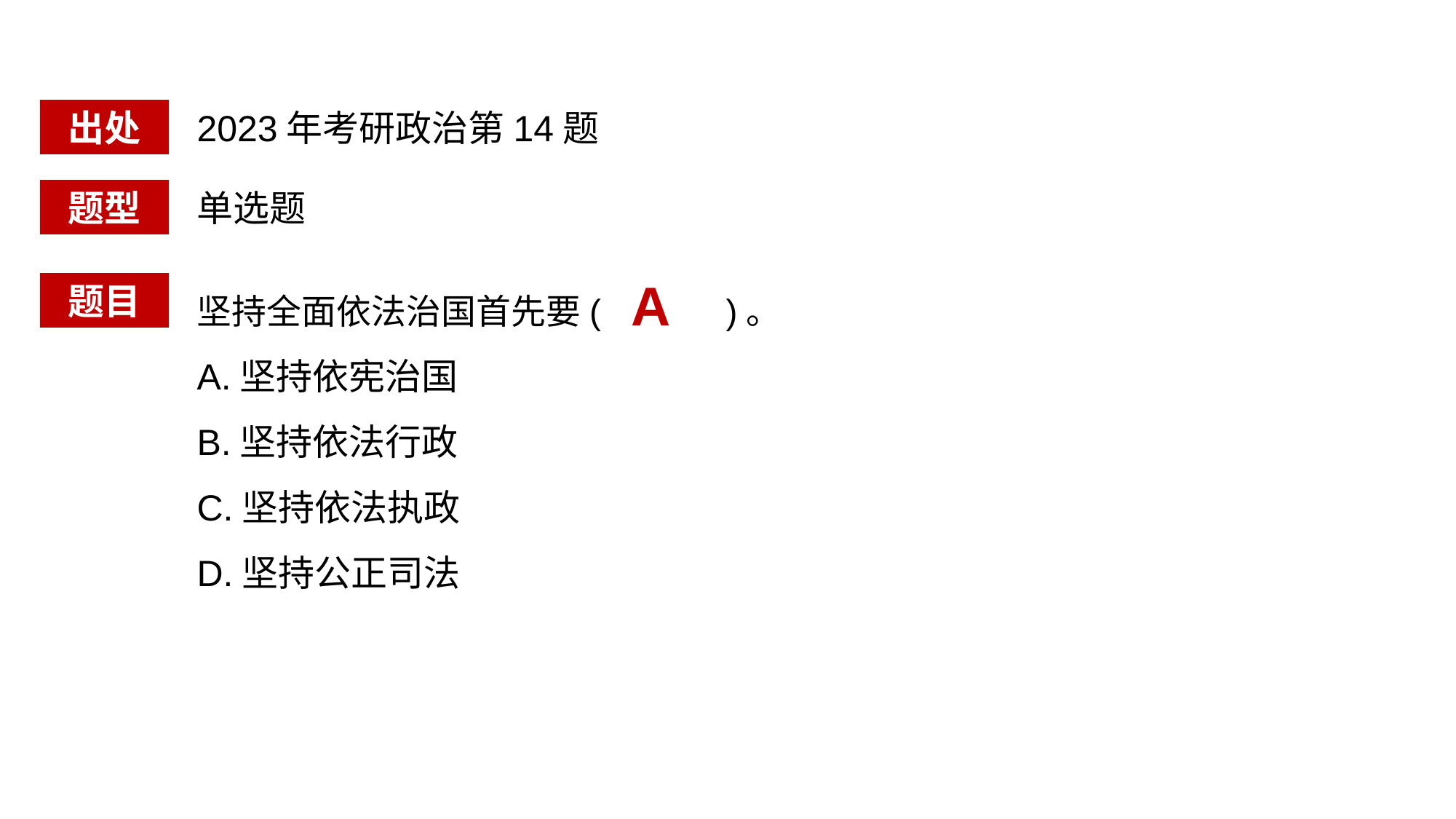

出处
2023年考研政治第14题
题型
单选题
坚持全面依法治国首先要(             )。
A.坚持依宪治国
B.坚持依法行政
C.坚持依法执政
D.坚持公正司法
A
题目